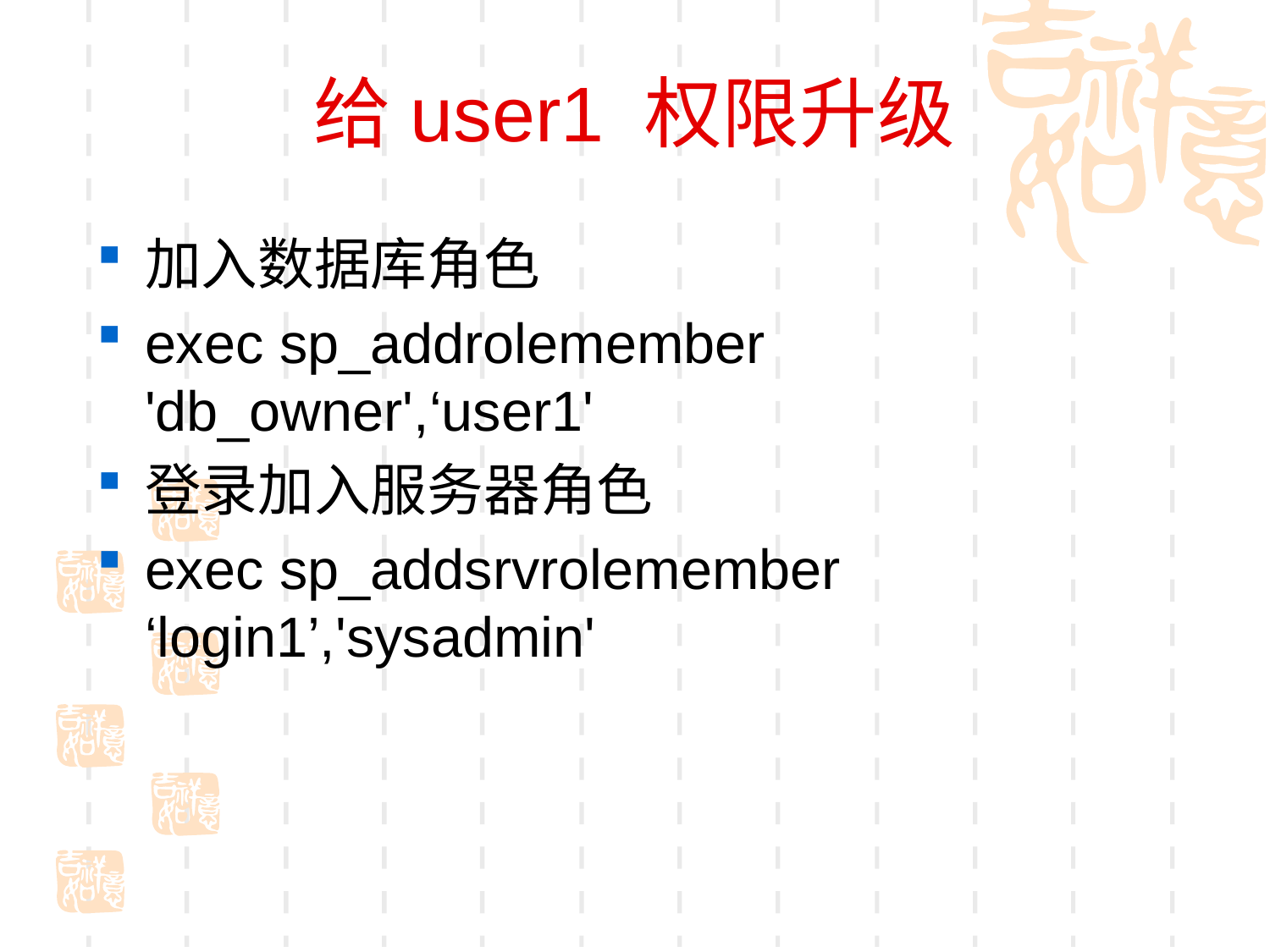

# 给user1 权限升级
加入数据库角色
exec sp_addrolemember 'db_owner',‘user1'
登录加入服务器角色
exec sp_addsrvrolemember ‘login1’,'sysadmin'